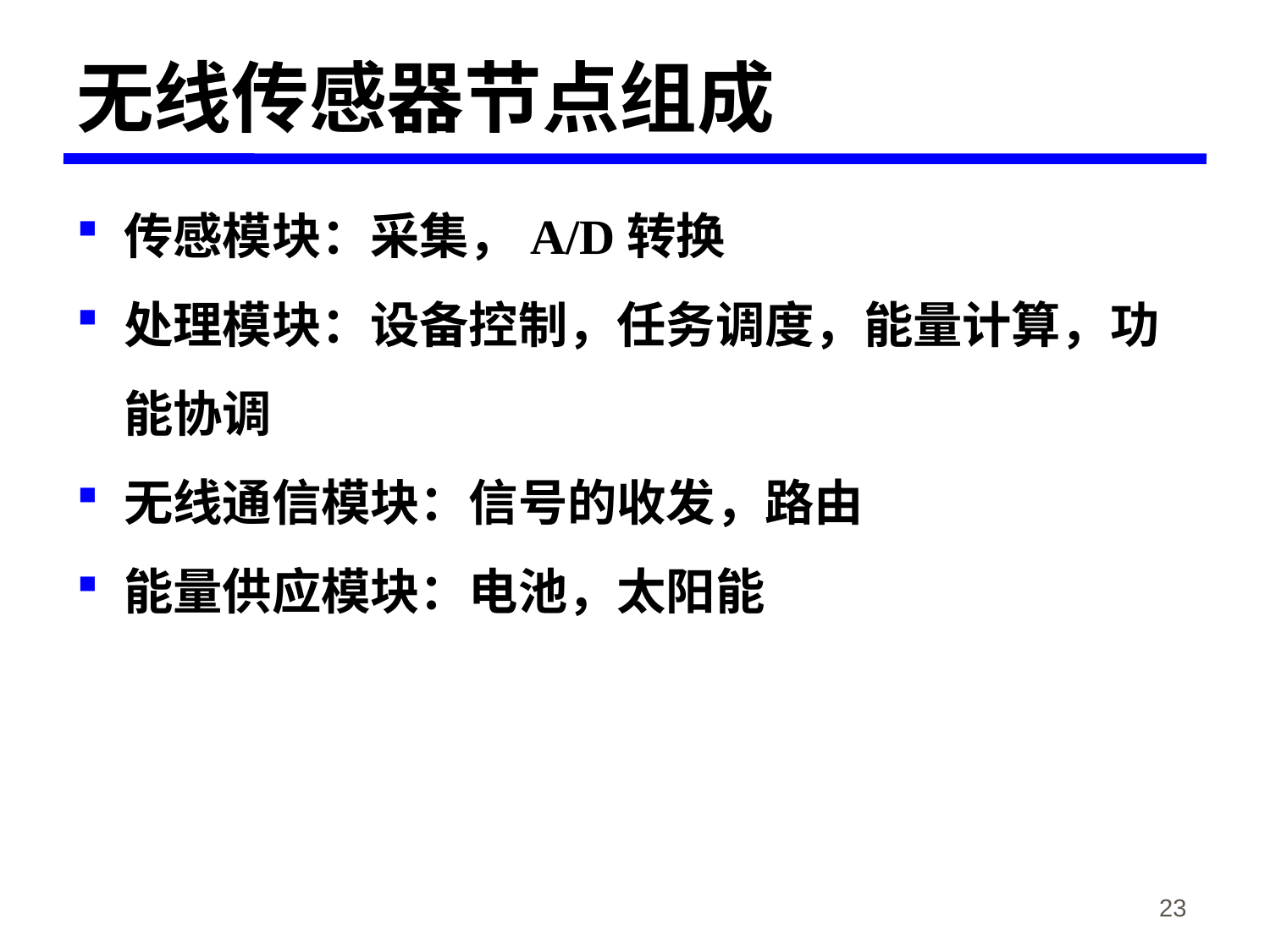

# 无线传感器节点组成
传感模块：采集，A/D转换
处理模块：设备控制，任务调度，能量计算，功能协调
无线通信模块：信号的收发，路由
能量供应模块：电池，太阳能
《物联网概论》-韩毅刚
23